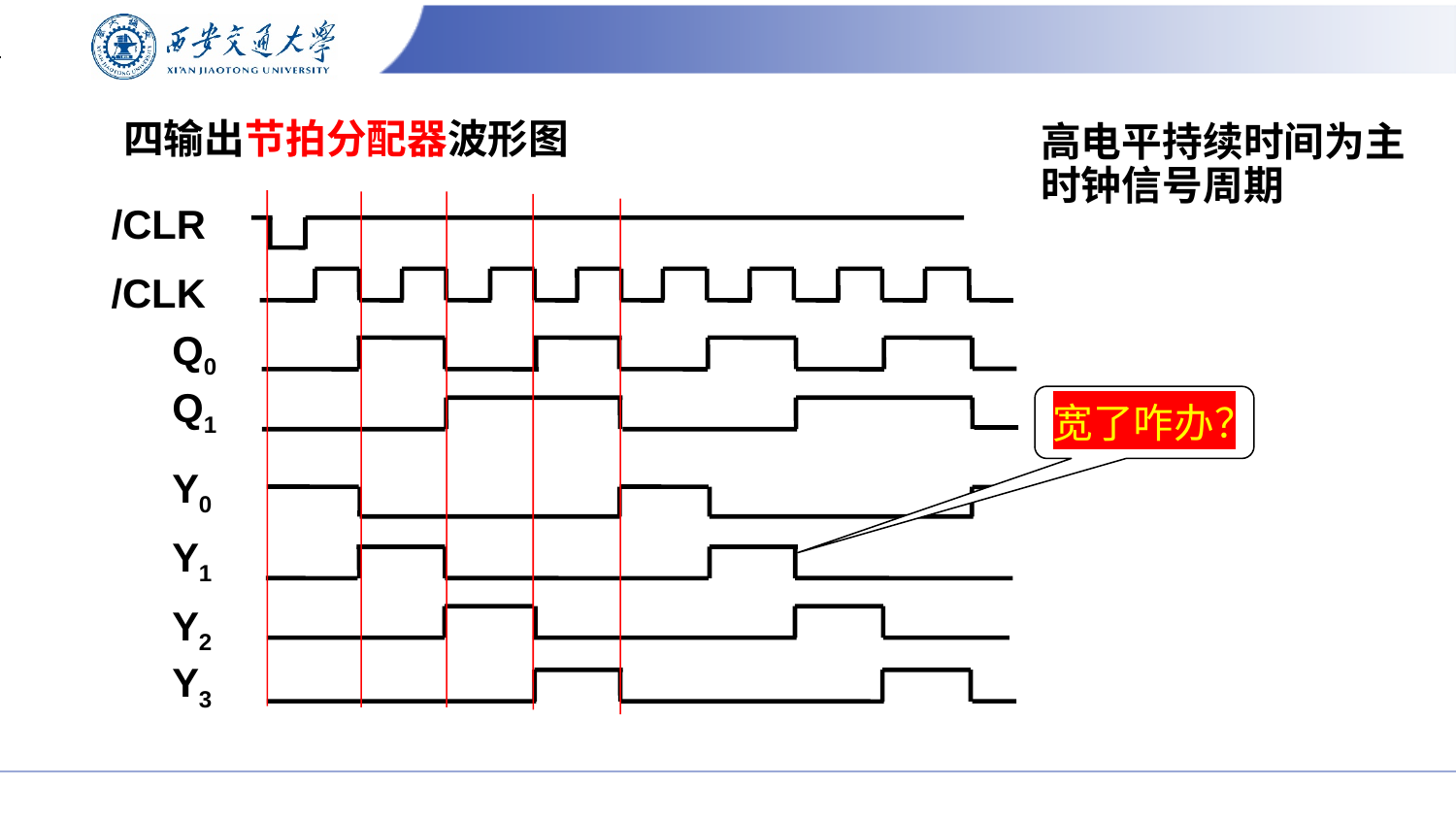

# 四输出节拍分配器波形图
高电平持续时间为主时钟信号周期

/CLR

/CLK

Q0

Q1

宽了咋办？
Y0

Y1

Y2

Y3